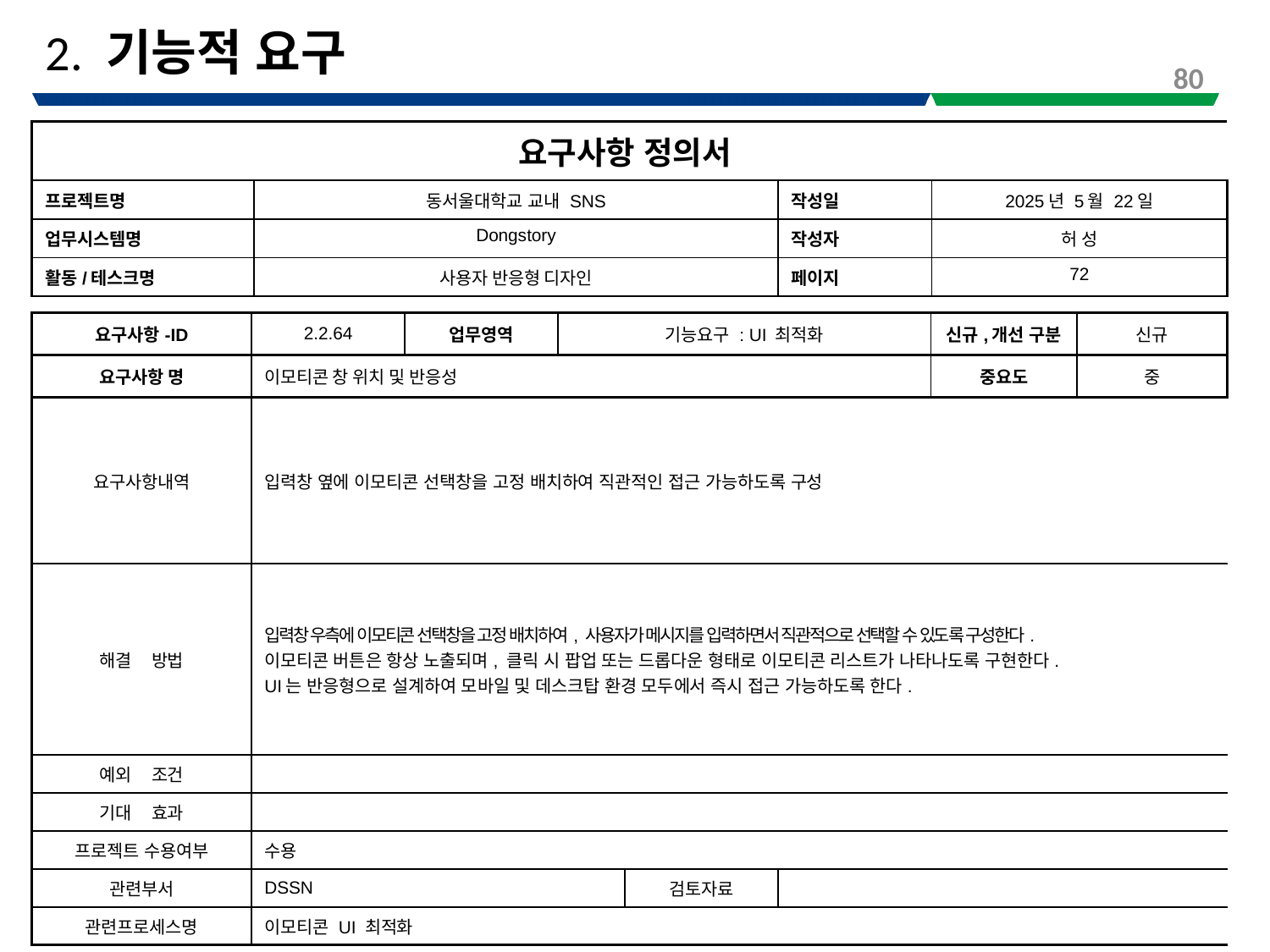

# 2. 기능적 요구
80
| 요구사항 정의서 |  |  |  |
| --- | --- | --- | --- |
| 프로젝트명 | 동서울대학교 교내 SNS | 작성일 | 2025년 5월 22일 |
| 업무시스템명 | Dongstory | 작성자 | 허 성 |
| 활동/테스크명 | 사용자 반응형 디자인 | 페이지 | 72 |
| 요구사항-ID | 2.2.64 | 업무영역 | 기능요구 : UI 최적화 |  |  | 신규,개선 구분 | 신규 |
| --- | --- | --- | --- | --- | --- | --- | --- |
| 요구사항 명 | 이모티콘 창 위치 및 반응성 |  |  |  |  | 중요도 | 중 |
| 요구사항내역 | 입력창 옆에 이모티콘 선택창을 고정 배치하여 직관적인 접근 가능하도록 구성 |  |  |  |  |  |  |
| 해결 방법 | 입력창 우측에 이모티콘 선택창을 고정 배치하여, 사용자가 메시지를 입력하면서 직관적으로 선택할 수 있도록 구성한다. 이모티콘 버튼은 항상 노출되며, 클릭 시 팝업 또는 드롭다운 형태로 이모티콘 리스트가 나타나도록 구현한다. UI는 반응형으로 설계하여 모바일 및 데스크탑 환경 모두에서 즉시 접근 가능하도록 한다. |  |  |  |  |  |  |
| 예외 조건 |  |  |  |  |  |  |  |
| 기대 효과 |  |  |  |  |  |  |  |
| 프로젝트 수용여부 | 수용 |  |  |  |  |  |  |
| 관련부서 | DSSN |  |  | 검토자료 |  |  |  |
| 관련프로세스명 | 이모티콘 UI 최적화 |  |  |  |  |  |  |